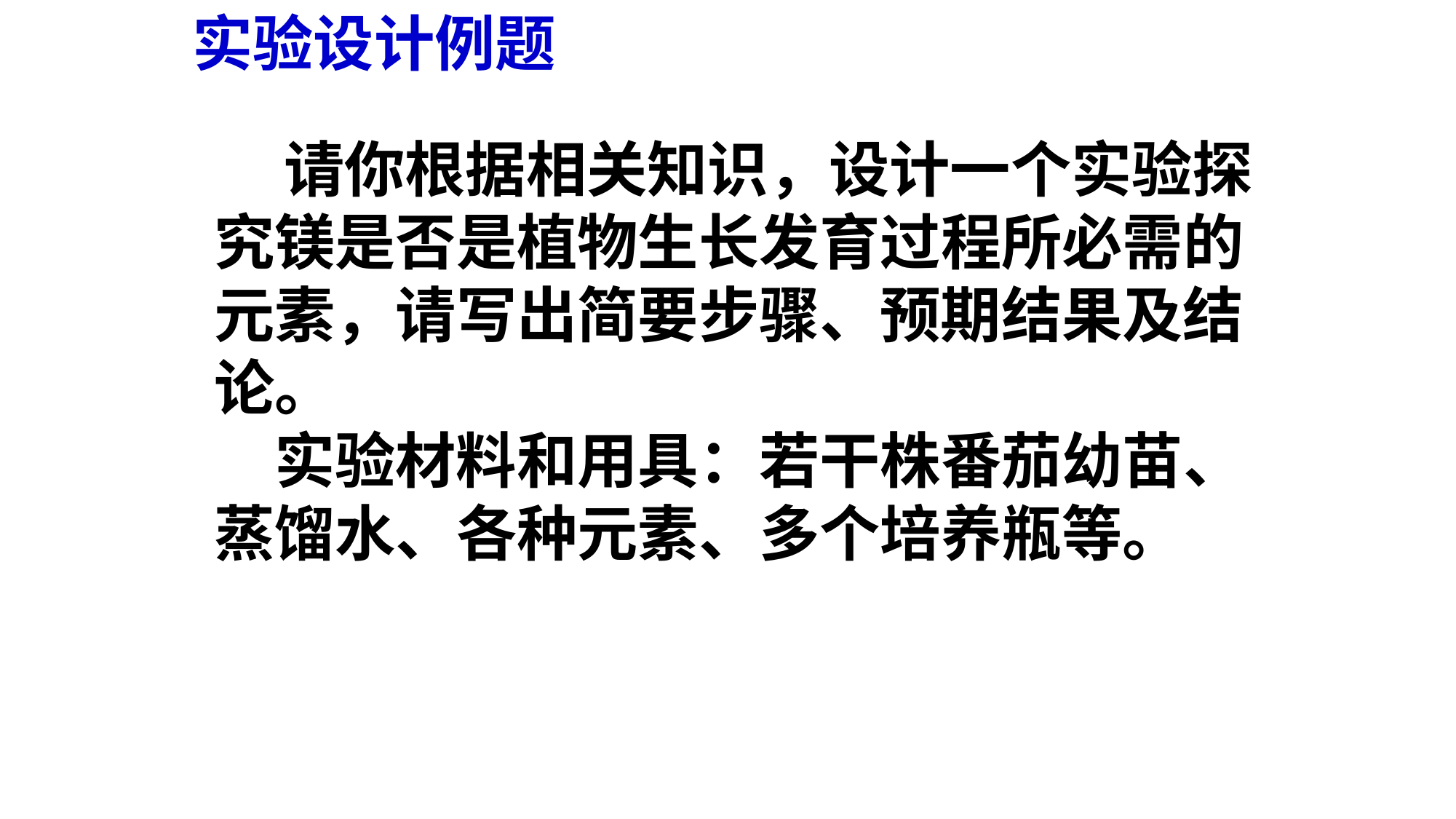

实验设计例题
    请你根据相关知识，设计一个实验探究镁是否是植物生长发育过程所必需的元素，请写出简要步骤、预期结果及结论。
　实验材料和用具：若干株番茄幼苗、蒸馏水、各种元素、多个培养瓶等。
13